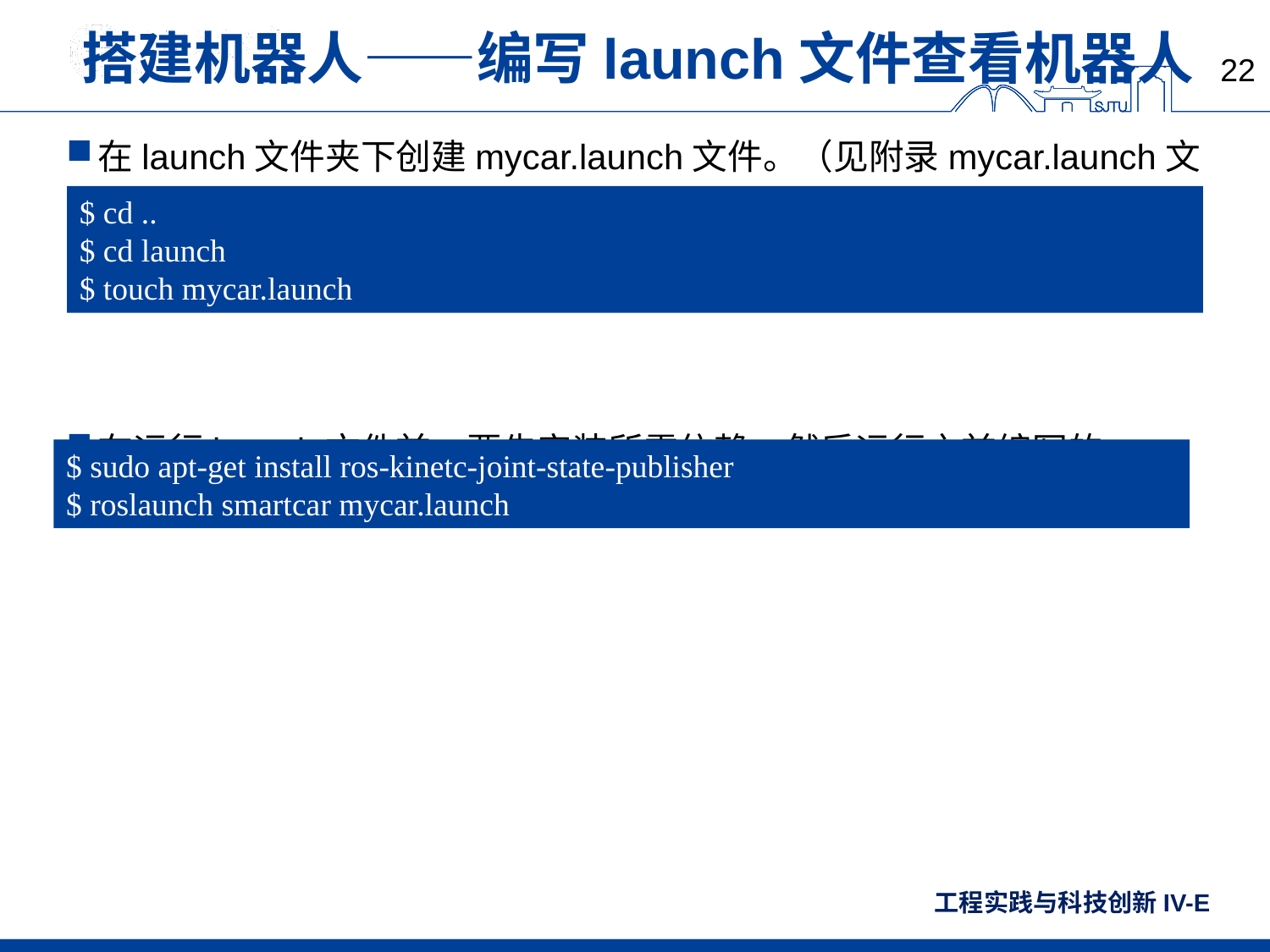

# 搭建机器人——编写launch文件查看机器人
22
在launch文件夹下创建mycar.launch文件。（见附录mycar.launch文件）

在运行launch文件前，要先安装所需依赖，然后运行之前编写的launch文件。

$ cd ..
$ cd launch
$ touch mycar.launch
$ sudo apt-get install ros-kinetc-joint-state-publisher
$ roslaunch smartcar mycar.launch